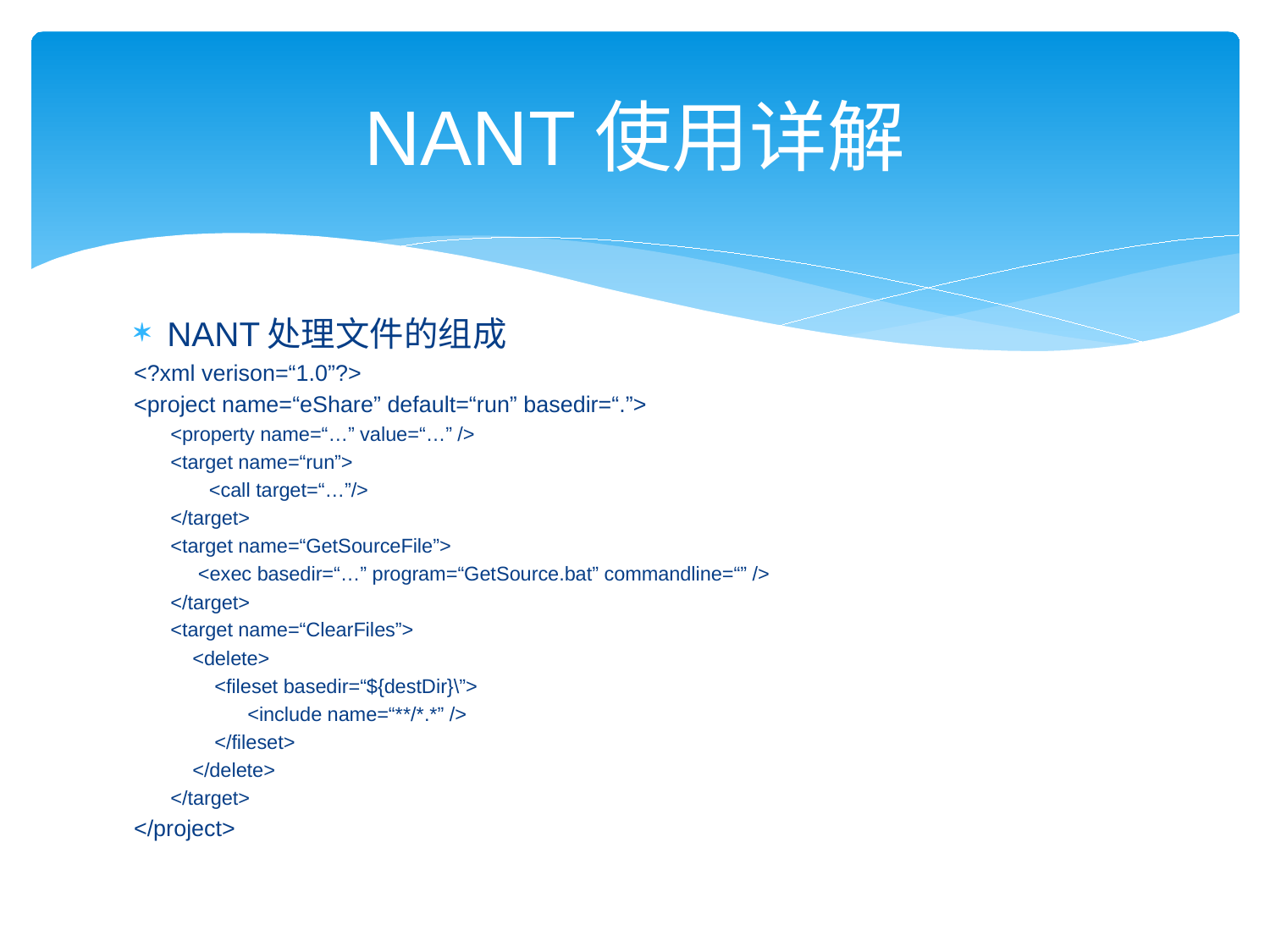

# NANT使用详解
NANT处理文件的组成
<?xml verison=“1.0”?>
<project name=“eShare” default=“run” basedir=“.”>
<property name=“…” value=“…” />
<target name=“run”>
       <call target=“…”/>
</target>
<target name=“GetSourceFile”>
     <exec basedir=“…” program=“GetSource.bat” commandline=“” />
</target>
<target name=“ClearFiles”>
    <delete>
        <fileset basedir=“${destDir}\”>
              <include name=“**/*.*” />
        </fileset>
    </delete>
</target>
</project>